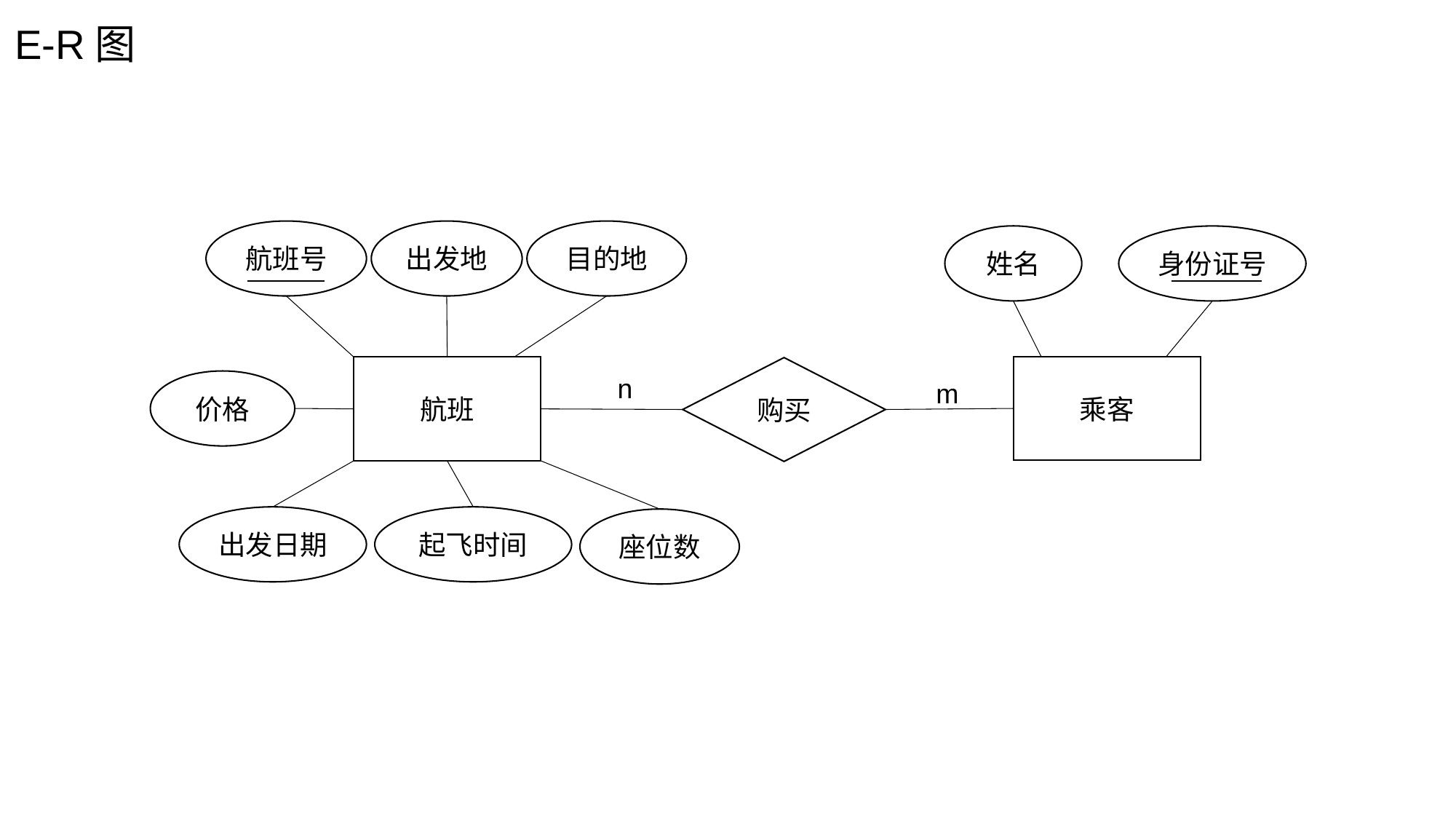

E-R图
航班号
出发地
目的地
姓名
身份证号
乘客
航班
购买
n
价格
m
出发日期
起飞时间
座位数